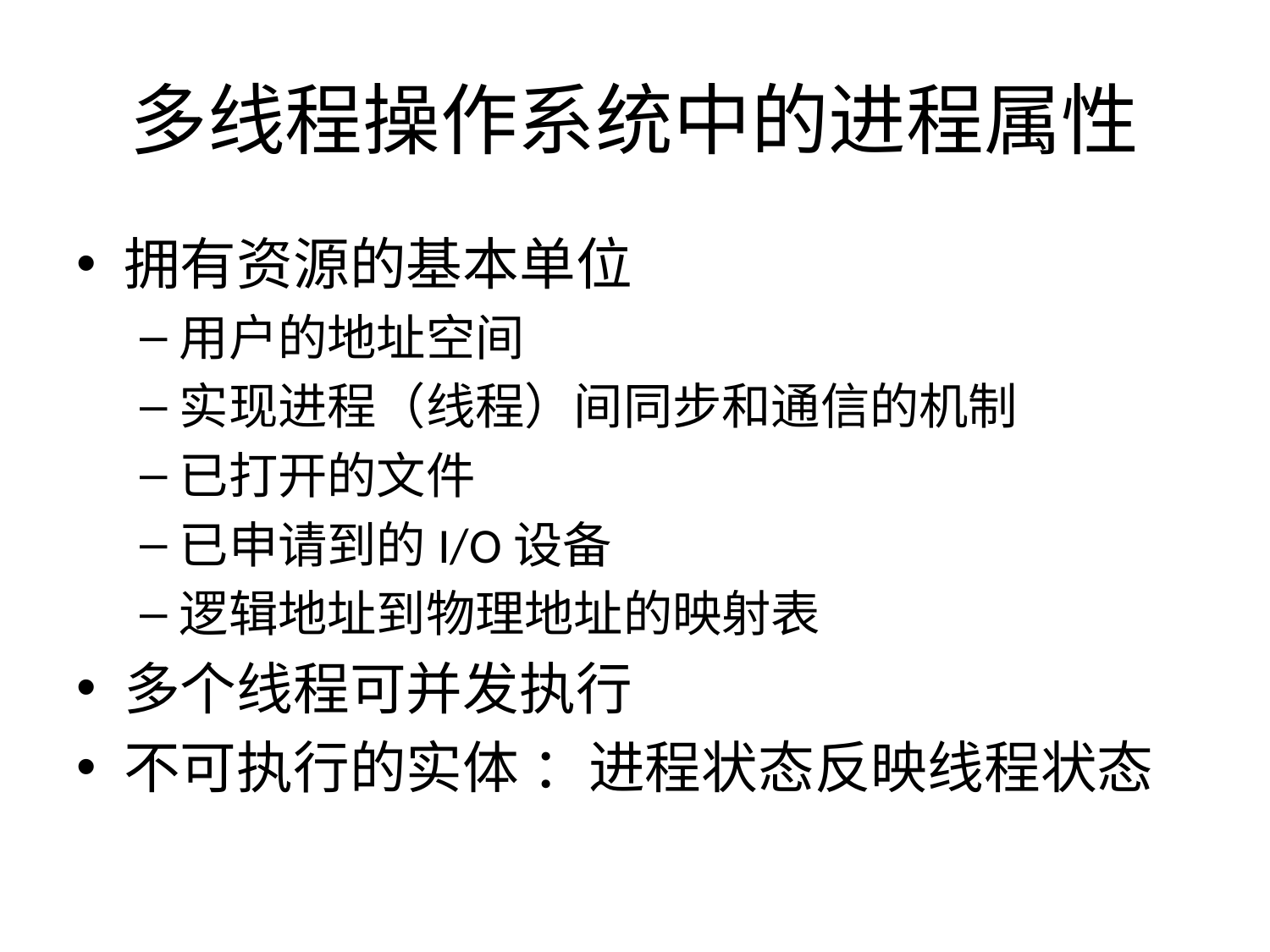

# 多线程操作系统中的进程属性
拥有资源的基本单位
用户的地址空间
实现进程（线程）间同步和通信的机制
已打开的文件
已申请到的I/O设备
逻辑地址到物理地址的映射表
多个线程可并发执行
不可执行的实体 ：进程状态反映线程状态